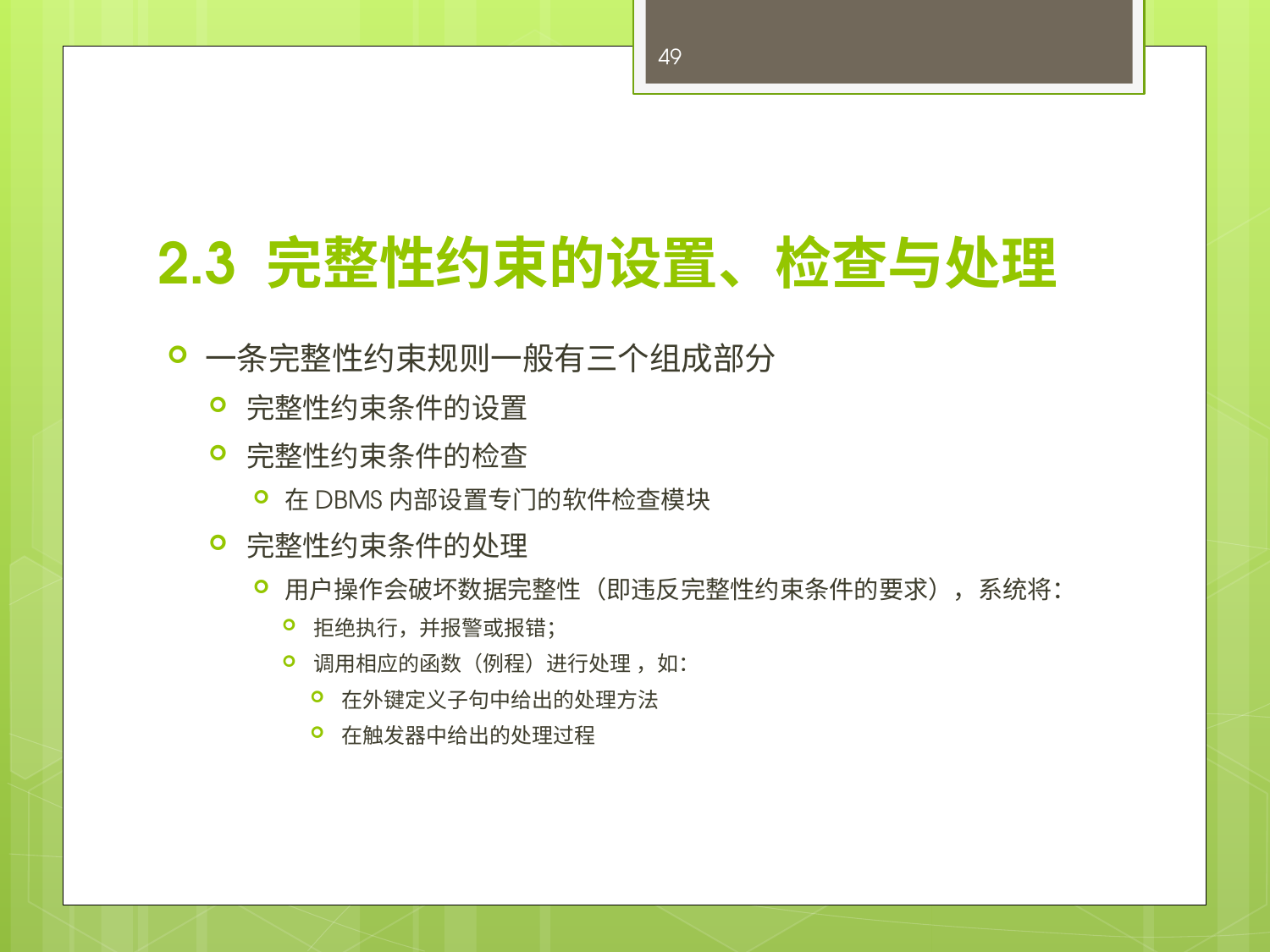

49
# 2.3 完整性约束的设置、检查与处理
一条完整性约束规则一般有三个组成部分
完整性约束条件的设置
完整性约束条件的检查
在DBMS内部设置专门的软件检查模块
完整性约束条件的处理
用户操作会破坏数据完整性（即违反完整性约束条件的要求），系统将：
拒绝执行，并报警或报错；
调用相应的函数（例程）进行处理 ，如：
在外键定义子句中给出的处理方法
在触发器中给出的处理过程